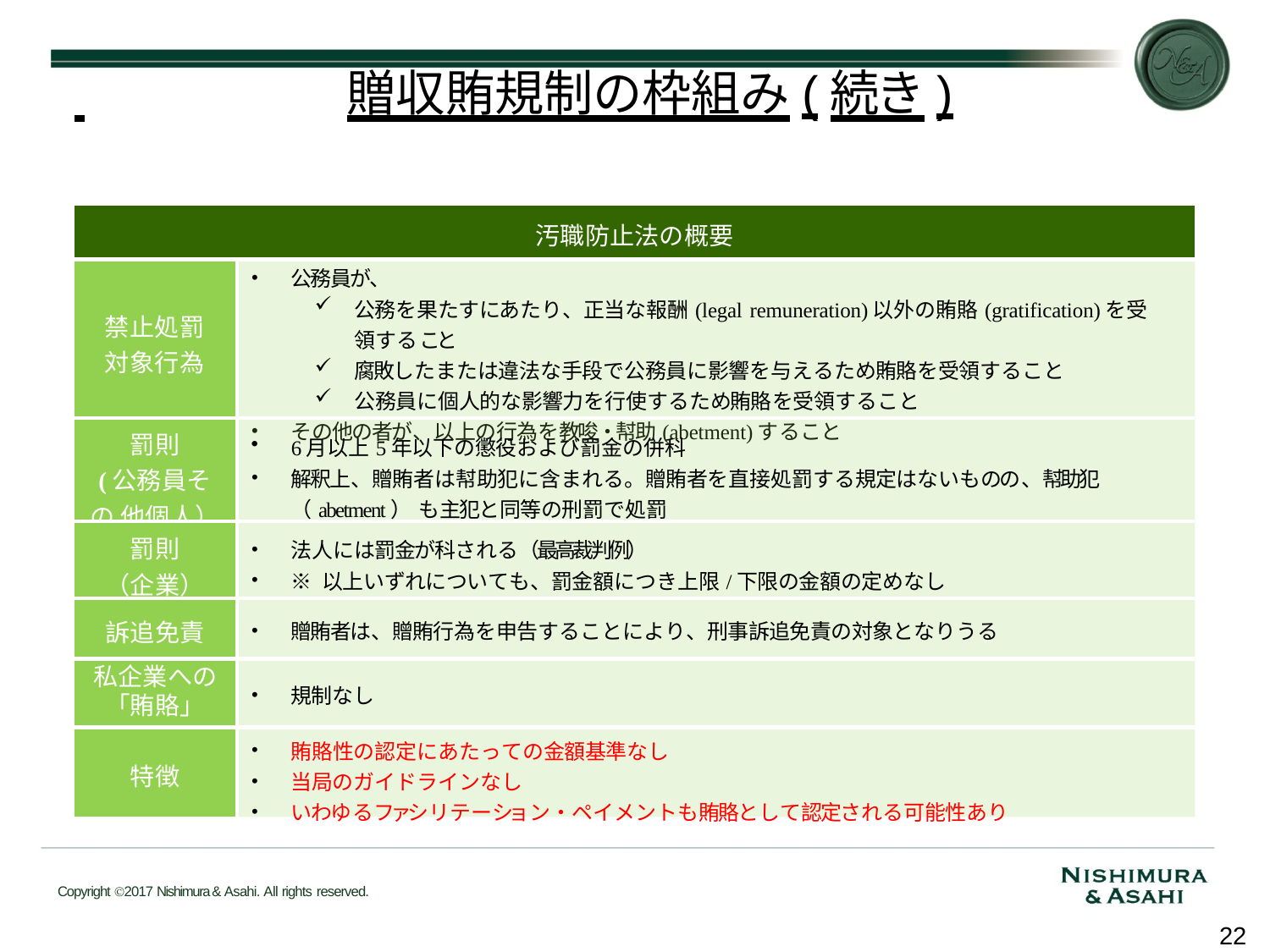

# 贈収賄規制の枠組み(続き)
| 汚職防止法の概要 |  |
| --- | --- |
| 禁止処罰 対象行為 | 公務員が、 公務を果たすにあたり、正当な報酬(legal remuneration)以外の賄賂(gratification)を受領する こと 腐敗したまたは違法な手段で公務員に影響を与えるため賄賂を受領すること 公務員に個人的な影響力を行使するため賄賂を受領すること その他の者が、以上の行為を教唆・幇助(abetment)すること |
| 罰則 (公務員その 他個人） | 6月以上5年以下の懲役および罰金の併科 解釈上、贈賄者は幇助犯に含まれる。贈賄者を直接処罰する規定はないものの、幇助犯（abetment） も主犯と同等の刑罰で処罰 |
| 罰則 （企業） | 法人には罰金が科される（最高裁判例） ※以上いずれについても、罰金額につき上限/下限の金額の定めなし |
| 訴追免責 | 贈賄者は、贈賄行為を申告することにより、刑事訴追免責の対象となりうる |
| 私企業への ｢賄賂｣ | 規制なし |
| 特徴 | 賄賂性の認定にあたっての金額基準なし 当局のガイドラインなし いわゆるファシリテーション・ペイメントも賄賂として認定される可能性あり |
Copyright Ⓒ2017 Nishimura & Asahi. All rights reserved.
22